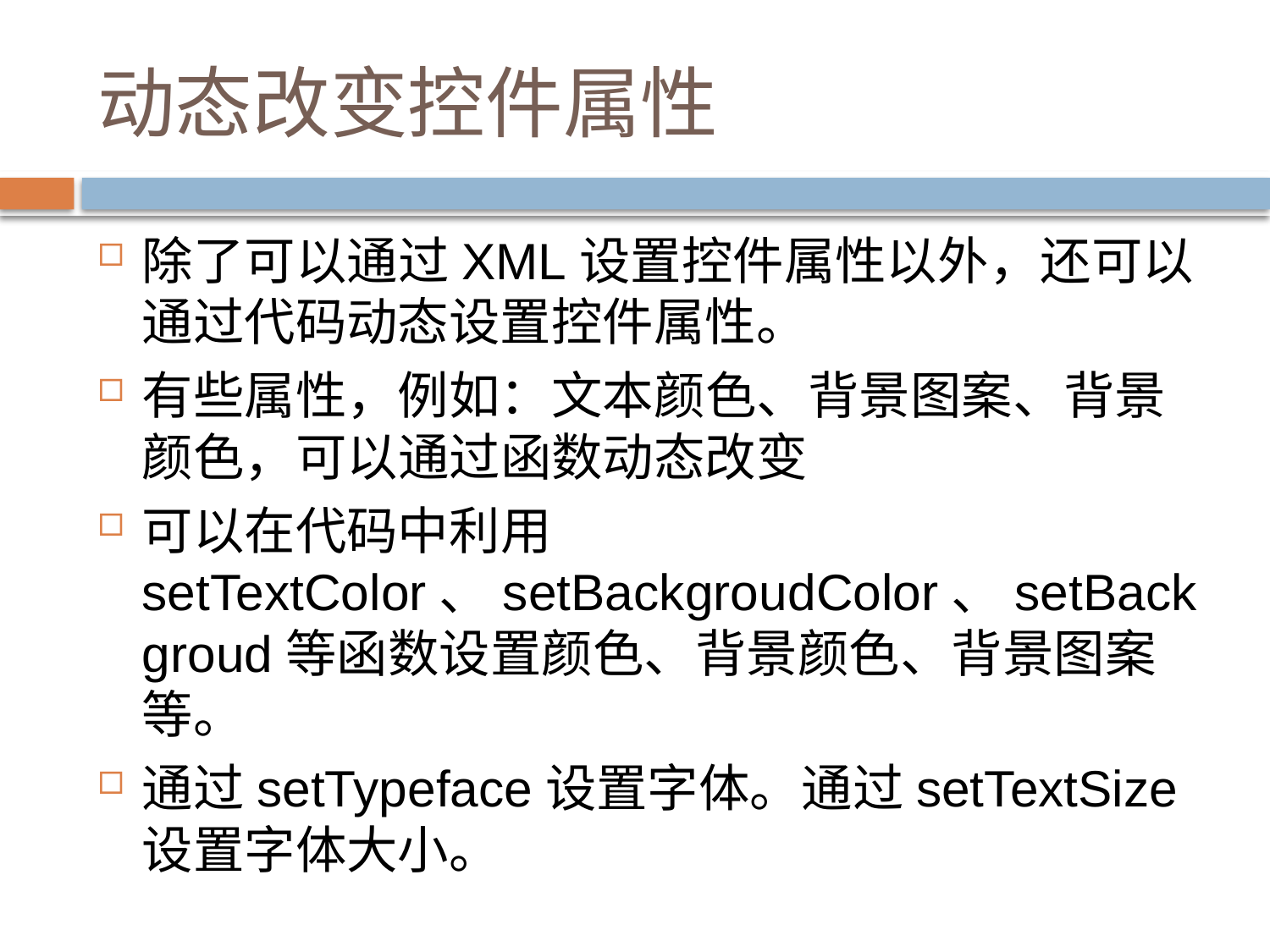

# 动态改变控件属性
除了可以通过XML设置控件属性以外，还可以通过代码动态设置控件属性。
有些属性，例如：文本颜色、背景图案、背景颜色，可以通过函数动态改变
可以在代码中利用setTextColor、setBackgroudColor、setBackgroud等函数设置颜色、背景颜色、背景图案等。
通过setTypeface设置字体。通过setTextSize设置字体大小。